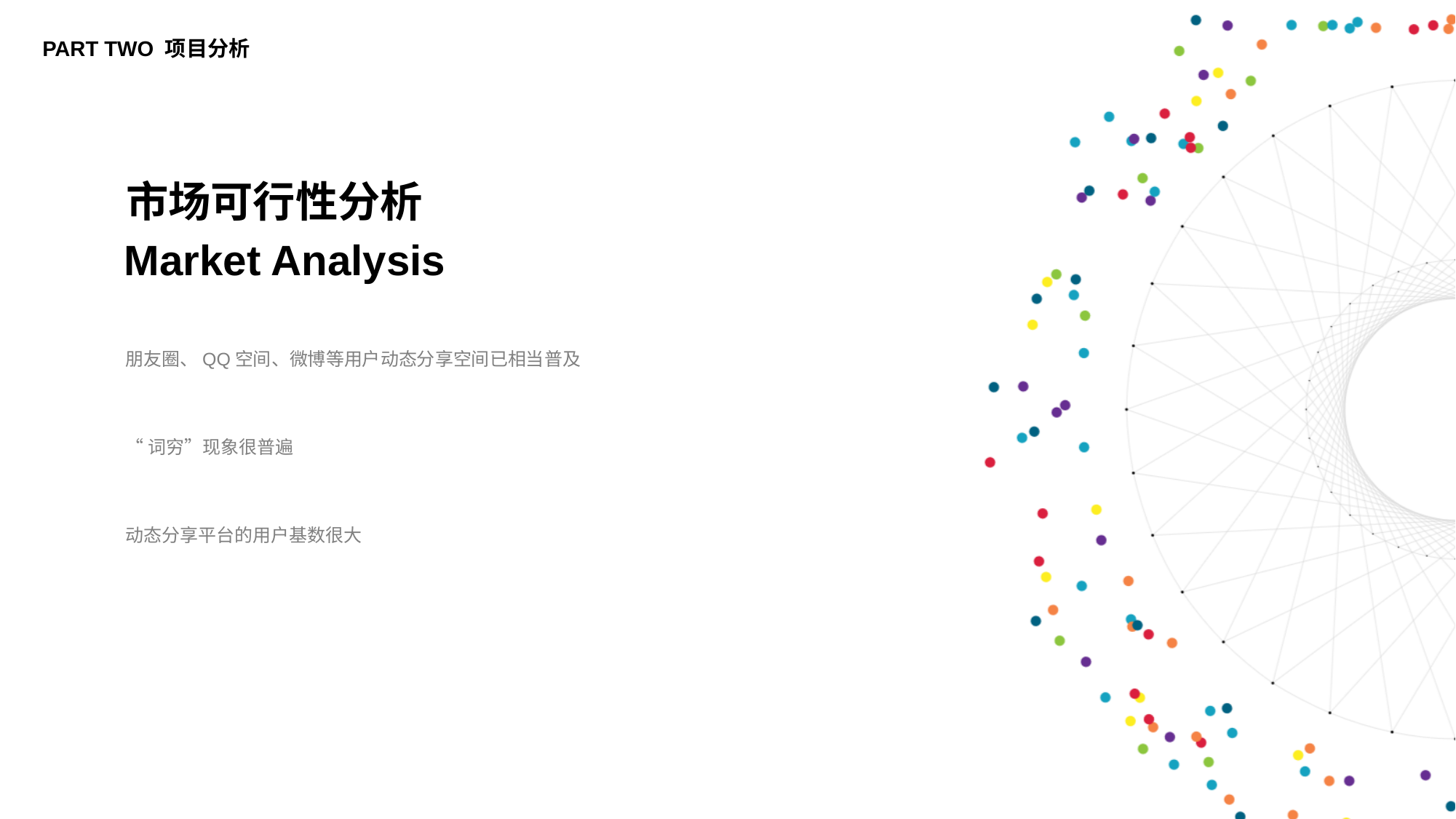

PART TWO 项目分析
市场可行性分析
Market Analysis
朋友圈、QQ空间、微博等用户动态分享空间已相当普及
“词穷”现象很普遍
动态分享平台的用户基数很大